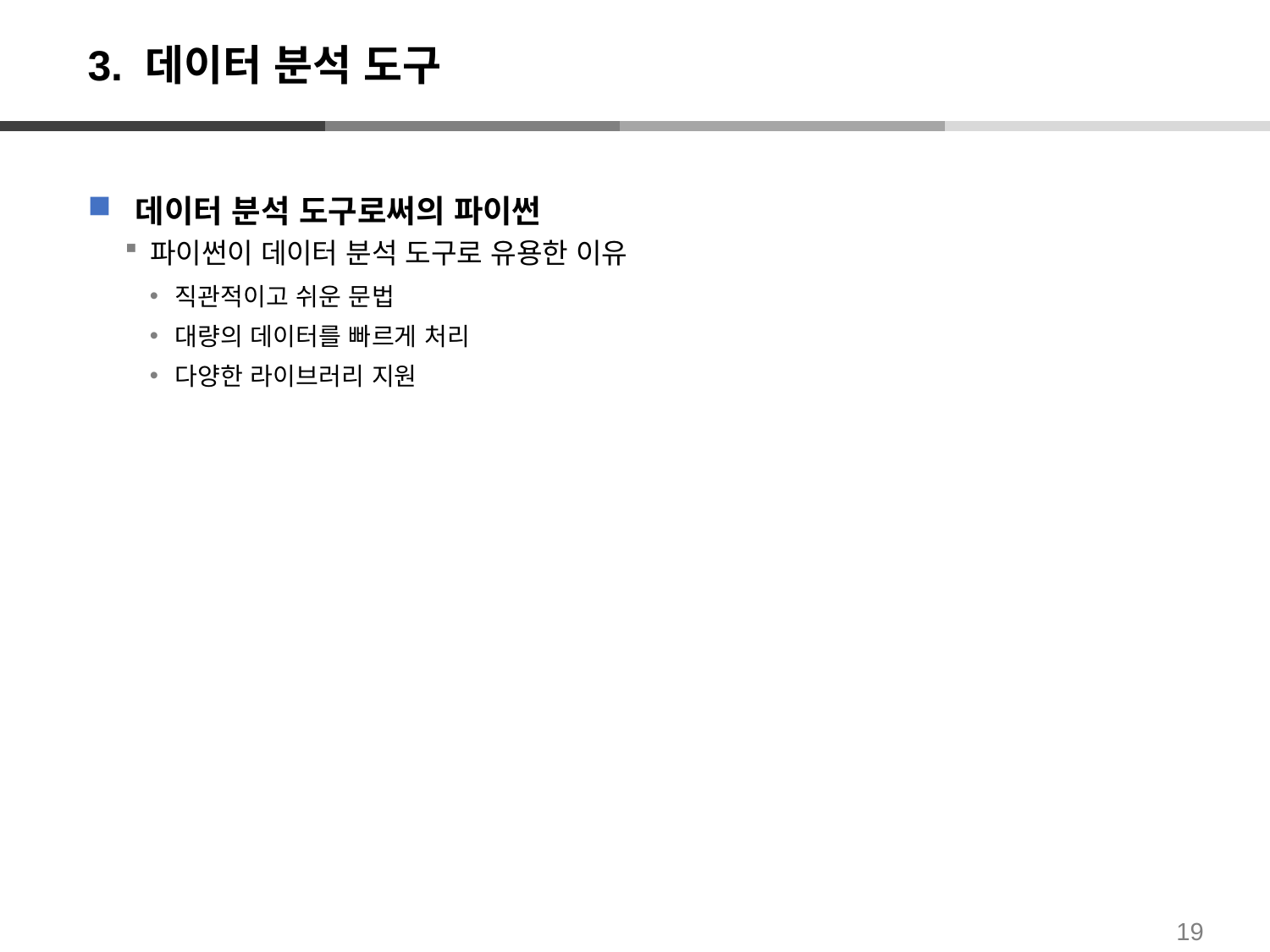

# 3. 데이터 분석 도구
데이터 분석 도구로써의 파이썬
파이썬이 데이터 분석 도구로 유용한 이유
직관적이고 쉬운 문법
대량의 데이터를 빠르게 처리
다양한 라이브러리 지원